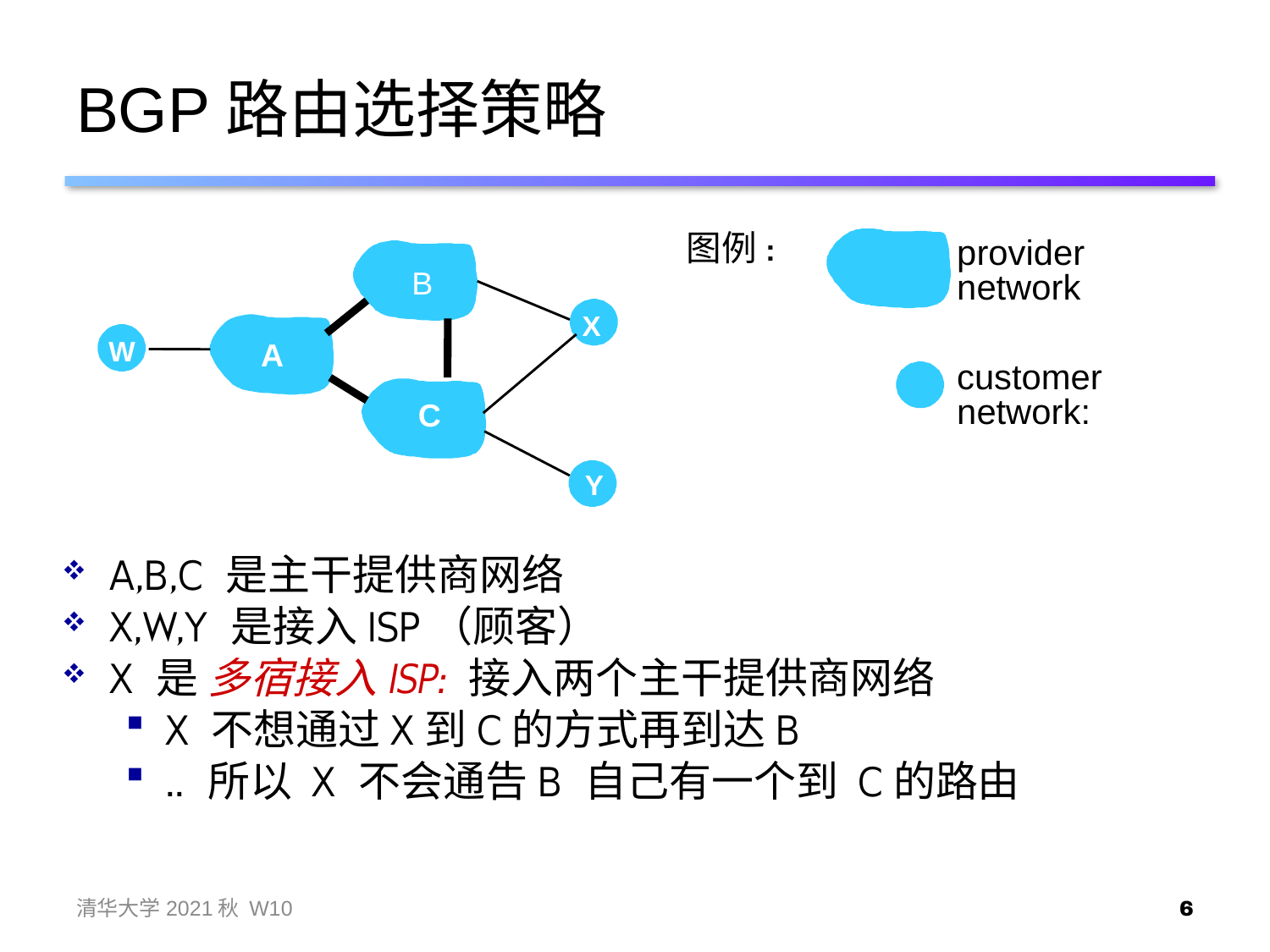

# BGP路由选择策略

图例:

provider

B
network

X

W

A

customer

network:

C

Y

A,B,C 是主干提供商网络
X,W,Y 是接入ISP（顾客）
X 是 多宿接入ISP: 接入两个主干提供商网络
X 不想通过X到C的方式再到达B
.. 所以 X 不会通告B 自己有一个到 C的路由

清华大学2021秋 W10
6